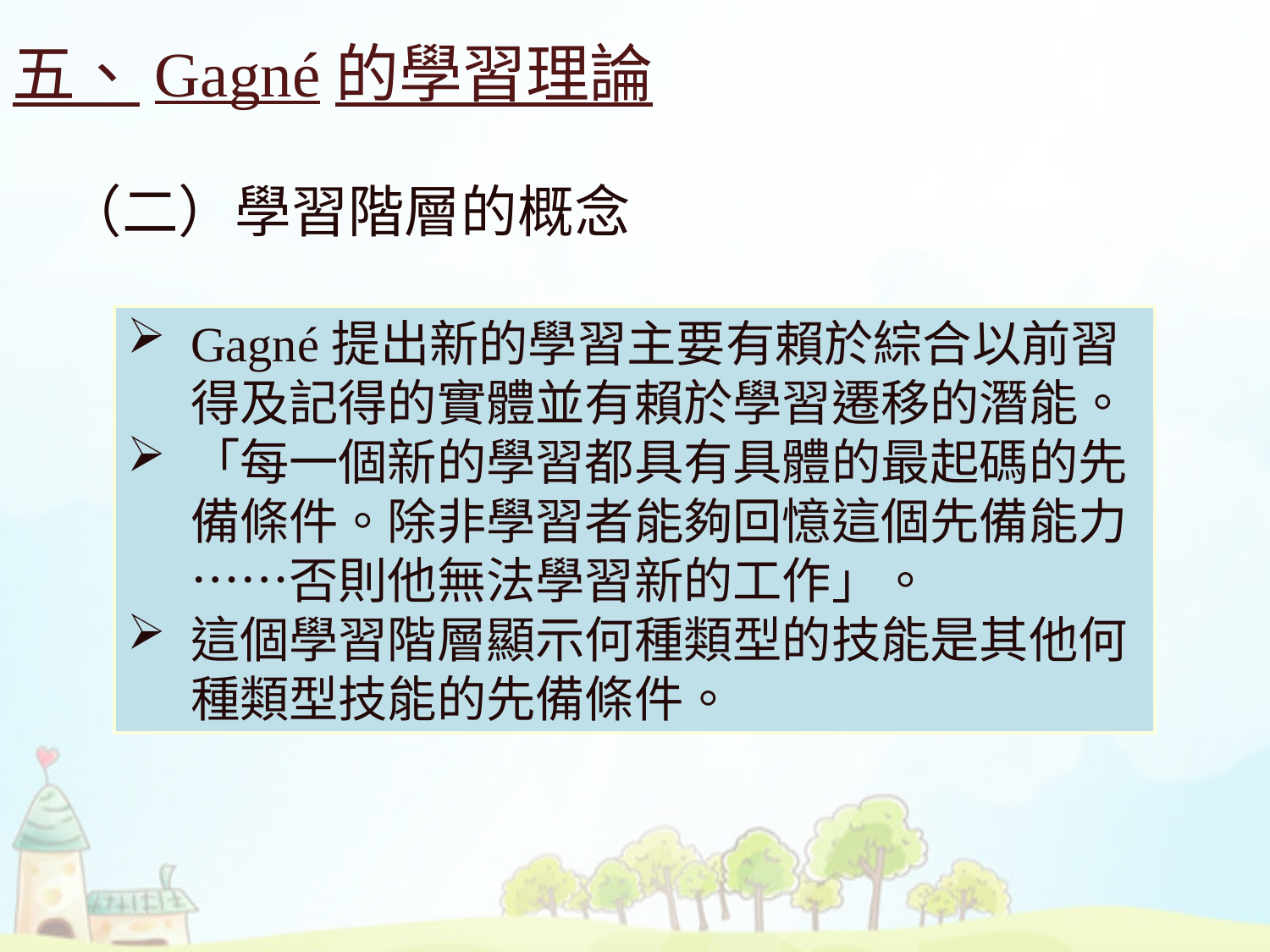

五、Gagné的學習理論
（二）學習階層的概念
Gagné提出新的學習主要有賴於綜合以前習得及記得的實體並有賴於學習遷移的潛能。
「每一個新的學習都具有具體的最起碼的先備條件。除非學習者能夠回憶這個先備能力……否則他無法學習新的工作」。
這個學習階層顯示何種類型的技能是其他何種類型技能的先備條件。